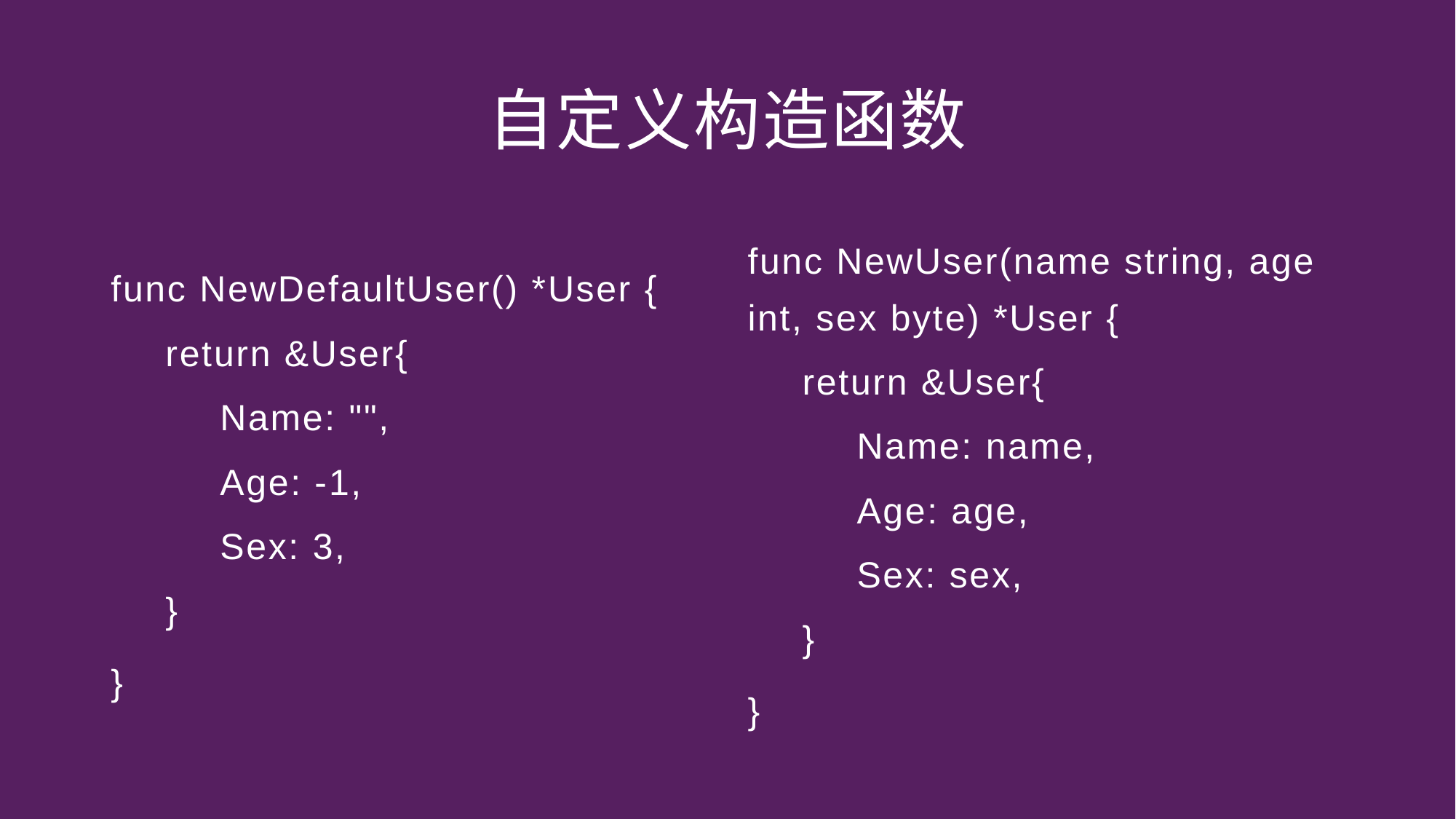

# 自定义构造函数
func NewDefaultUser() *User {
return &User{
Name: "",
Age: -1,
Sex: 3,
}
}
func NewUser(name string, age int, sex byte) *User {
return &User{
Name: name,
Age: age,
Sex: sex,
}
}